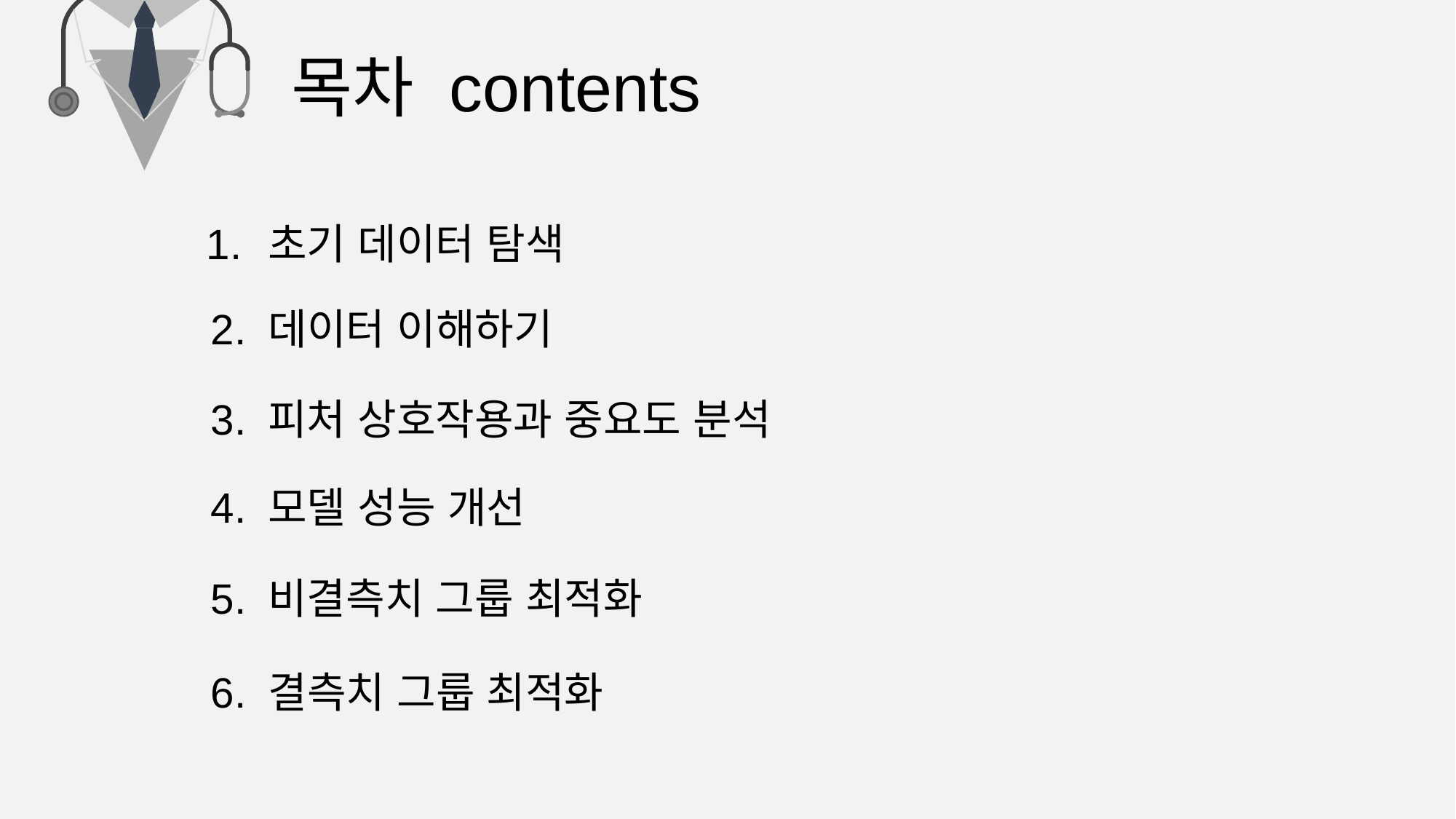

목차 contents
초기 데이터 탐색
2. 데이터 이해하기
3. 피처 상호작용과 중요도 분석
4. 모델 성능 개선
5. 비결측치 그룹 최적화
6. 결측치 그룹 최적화